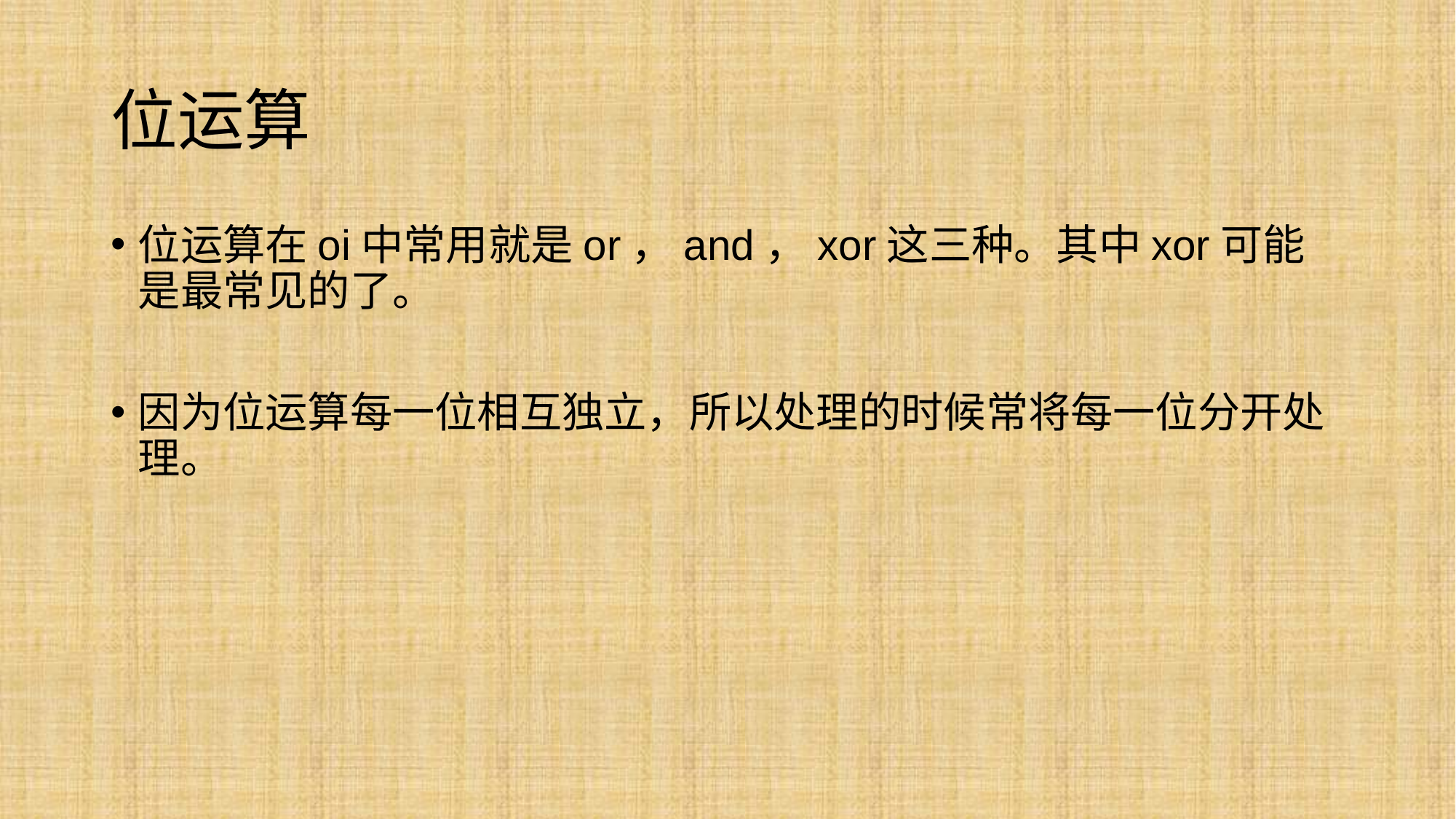

# 位运算
位运算在oi中常用就是or，and，xor这三种。其中xor可能是最常见的了。

因为位运算每一位相互独立，所以处理的时候常将每一位分开处理。